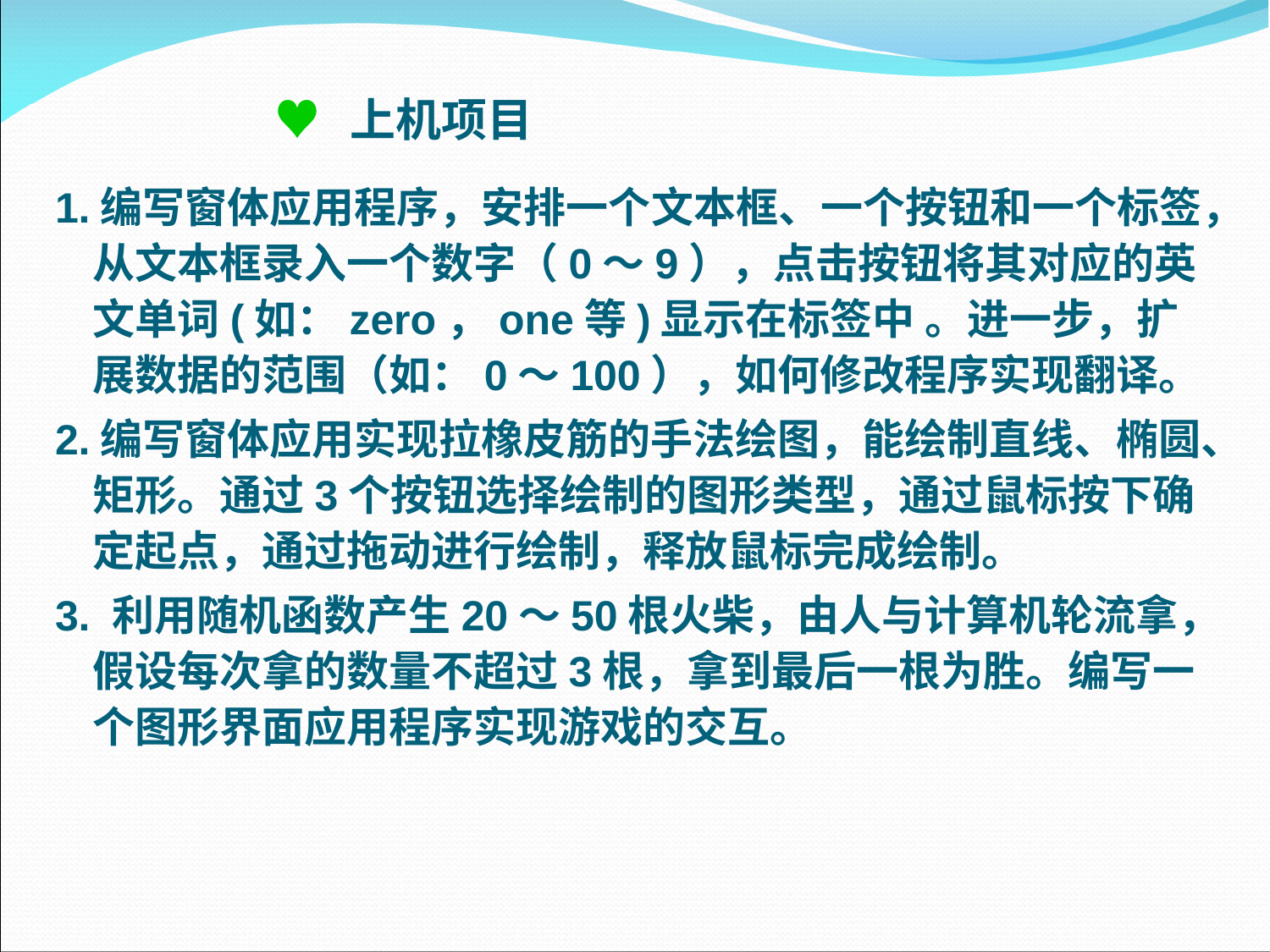

# ♥  上机项目
1.编写窗体应用程序，安排一个文本框、一个按钮和一个标签，从文本框录入一个数字（0～9），点击按钮将其对应的英文单词(如：zero，one等)显示在标签中 。进一步，扩展数据的范围（如：0～100），如何修改程序实现翻译。
2.编写窗体应用实现拉橡皮筋的手法绘图，能绘制直线、椭圆、矩形。通过3个按钮选择绘制的图形类型，通过鼠标按下确定起点，通过拖动进行绘制，释放鼠标完成绘制。
3. 利用随机函数产生20～50根火柴，由人与计算机轮流拿，假设每次拿的数量不超过3根，拿到最后一根为胜。编写一个图形界面应用程序实现游戏的交互。